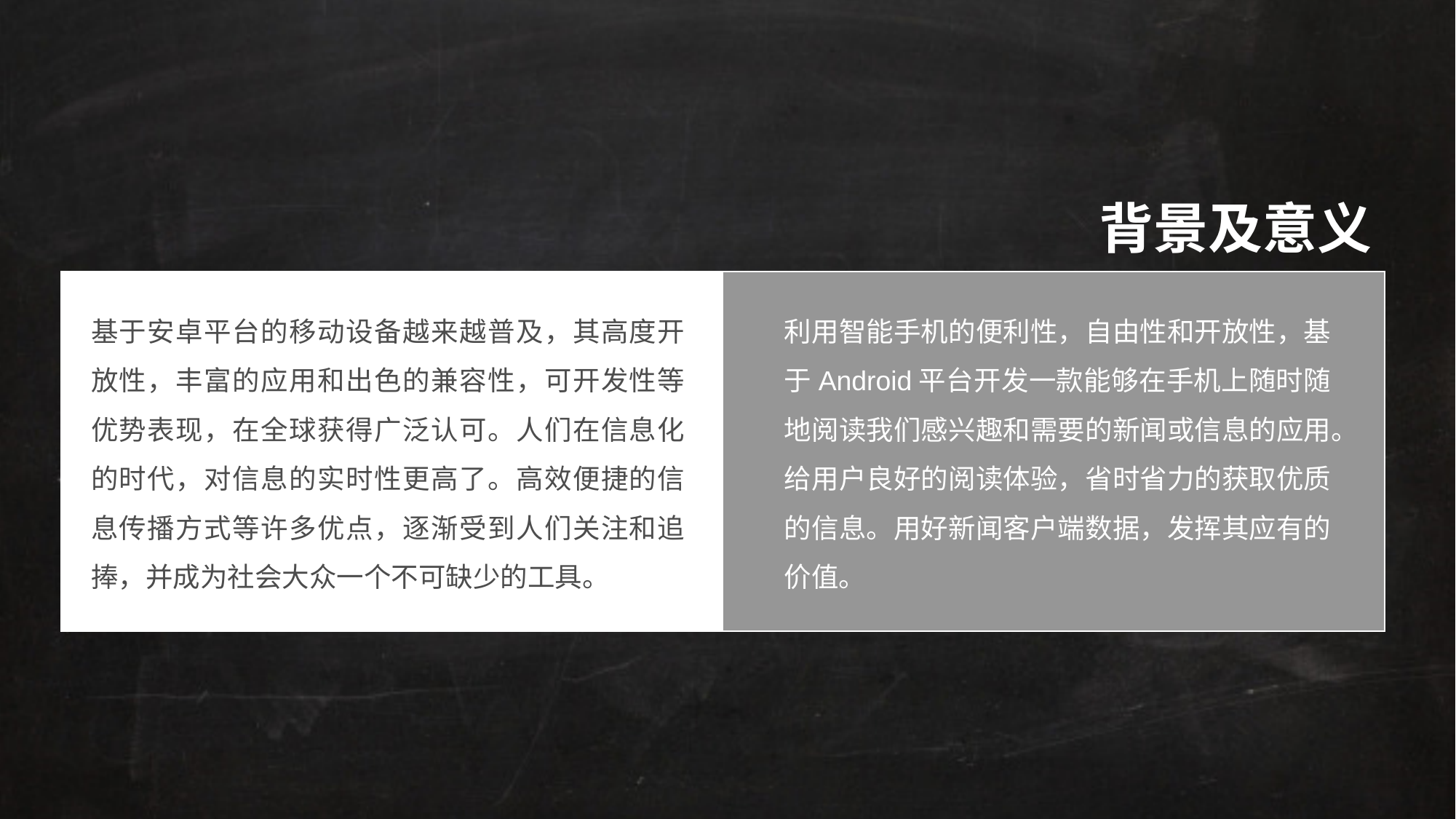

背景及意义

基于安卓平台的移动设备越来越普及，其高度开放性，丰富的应用和出色的兼容性，可开发性等优势表现，在全球获得广泛认可。人们在信息化的时代，对信息的实时性更高了。高效便捷的信息传播方式等许多优点，逐渐受到人们关注和追捧，并成为社会大众一个不可缺少的工具。
利用智能手机的便利性，自由性和开放性，基于Android平台开发一款能够在手机上随时随地阅读我们感兴趣和需要的新闻或信息的应用。给用户良好的阅读体验，省时省力的获取优质的信息。用好新闻客户端数据，发挥其应有的价值。